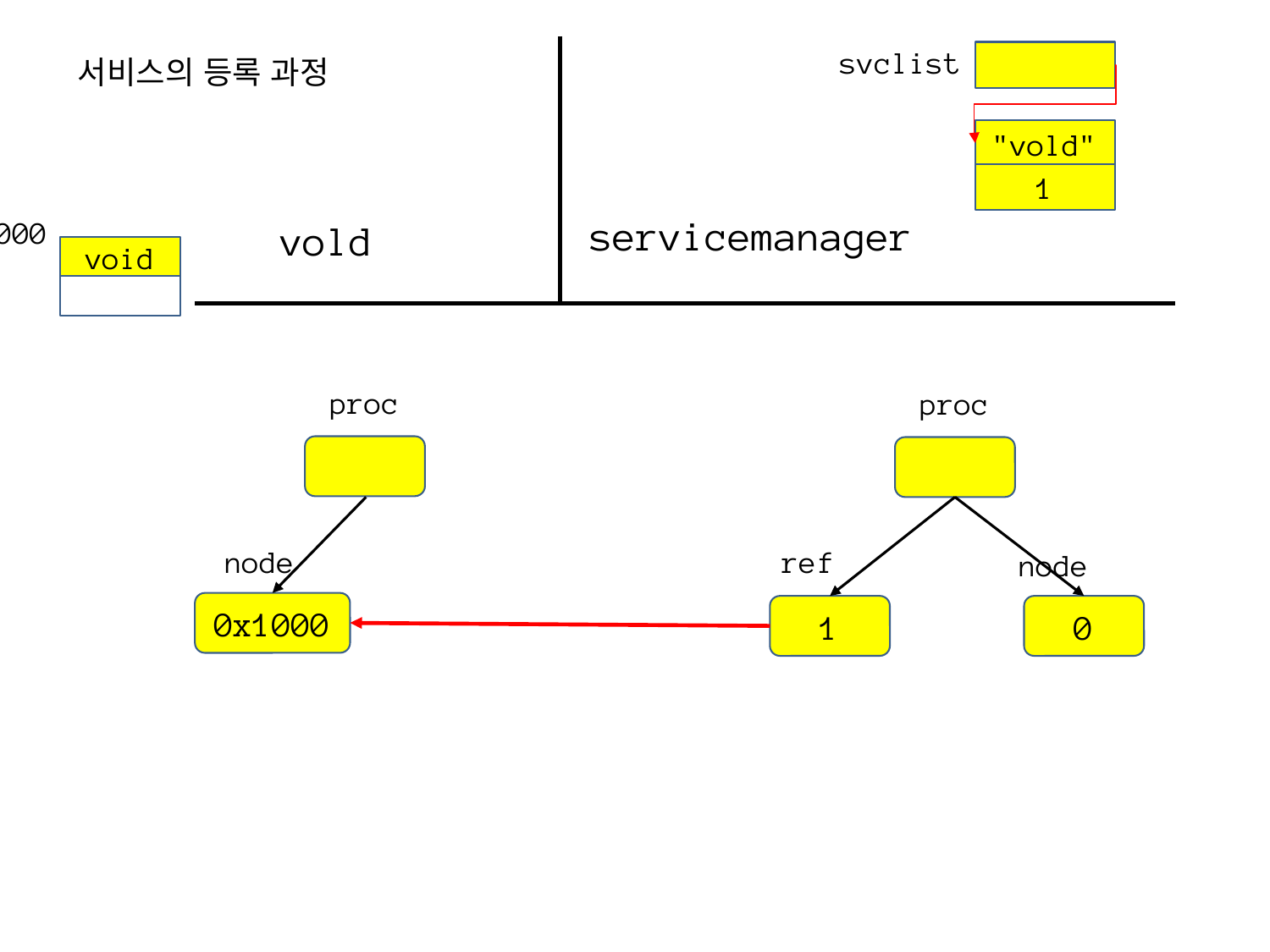

svclist

서비스의 등록 과정
"vold"
1
servicemanager
0x1000
vold
void

proc
proc

node
ref
node
0x1000
1
0